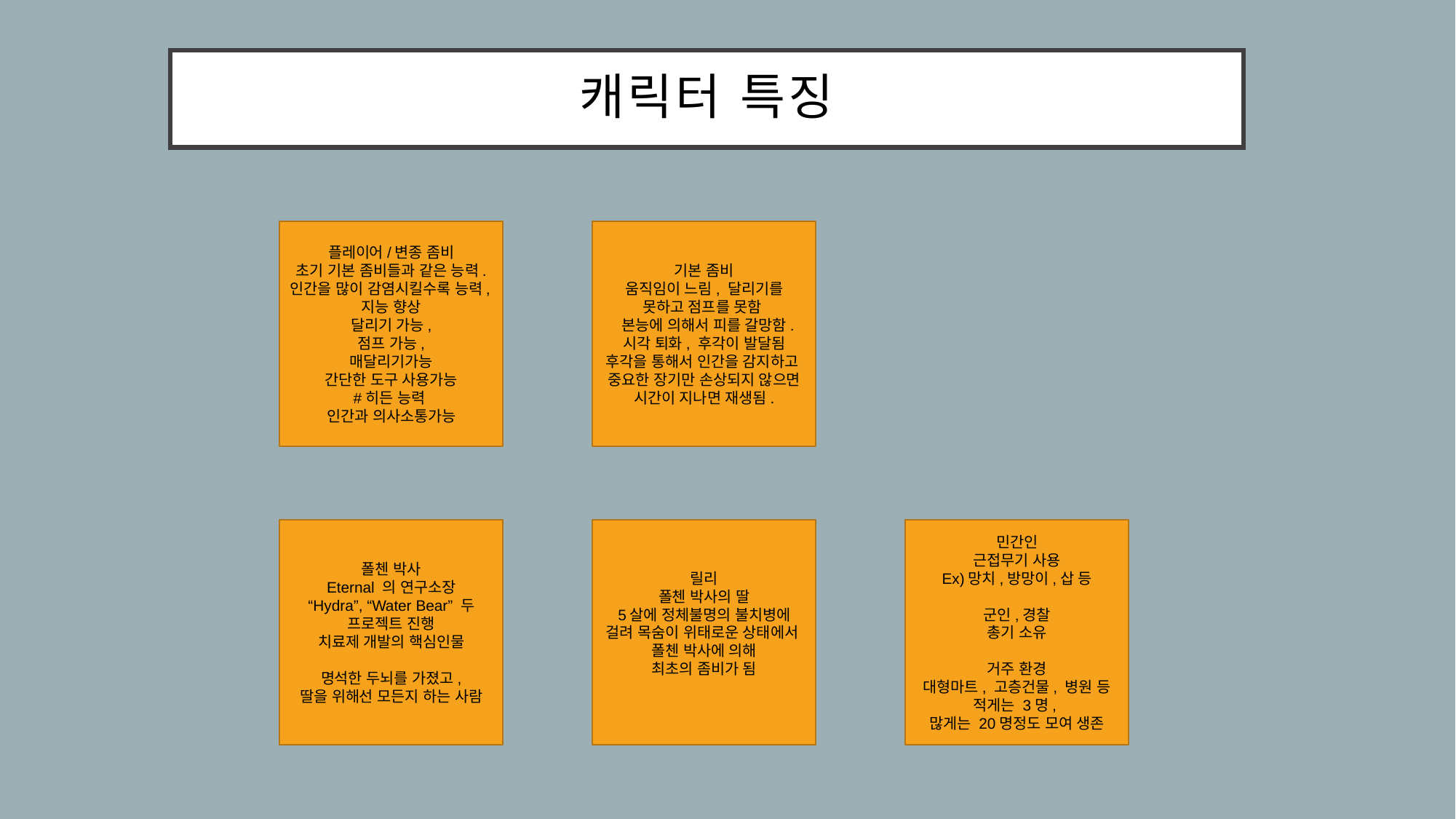

# 캐릭터 특징
기본 좀비
움직임이 느림, 달리기를 못하고 점프를 못함
 본능에 의해서 피를 갈망함.
시각 퇴화, 후각이 발달됨 후각을 통해서 인간을 감지하고  중요한 장기만 손상되지 않으면 시간이 지나면 재생됨.
플레이어/변종 좀비
초기 기본 좀비들과 같은 능력. 인간을 많이 감염시킬수록 능력,지능 향상
달리기 가능,
점프 가능,
매달리기가능
간단한 도구 사용가능
#히든 능력
인간과 의사소통가능
폴첸 박사
Eternal 의 연구소장
“Hydra”, “Water Bear” 두 프로젝트 진행
치료제 개발의 핵심인물

명석한 두뇌를 가졌고,
딸을 위해선 모든지 하는 사람
릴리
폴첸 박사의 딸
5살에 정체불명의 불치병에 걸려 목숨이 위태로운 상태에서
폴첸 박사에 의해
최초의 좀비가 됨

민간인
근접무기 사용
Ex)망치,방망이,삽 등

군인,경찰
총기 소유

거주 환경
대형마트, 고층건물, 병원 등
적게는 3명,
많게는 20명정도 모여 생존